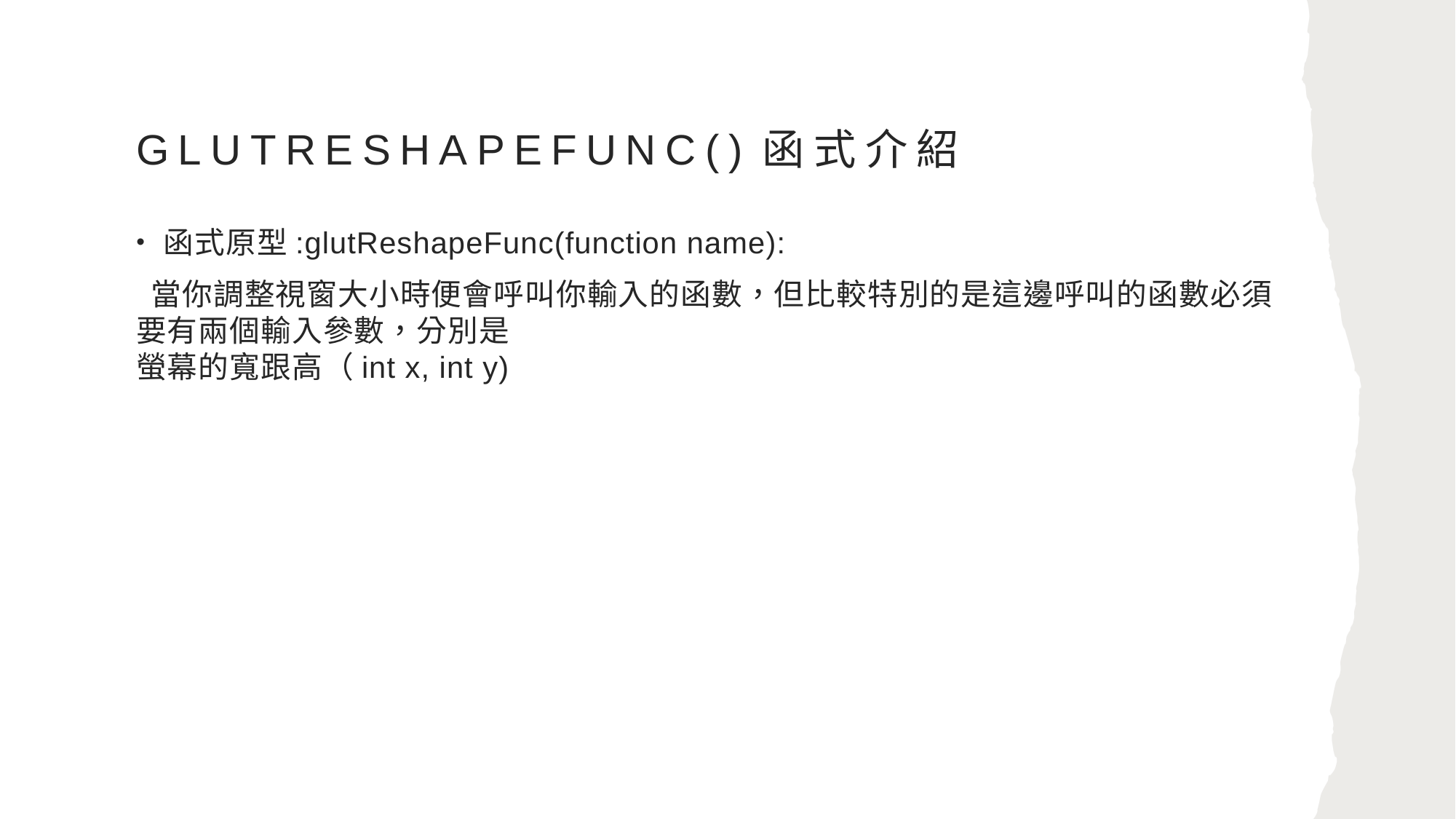

# glutReshapeFunc()函式介紹
函式原型:glutReshapeFunc(function name):
 當你調整視窗大小時便會呼叫你輸入的函數，但比較特別的是這邊呼叫的函數必須要有兩個輸入參數，分別是
螢幕的寬跟高（int x, int y)